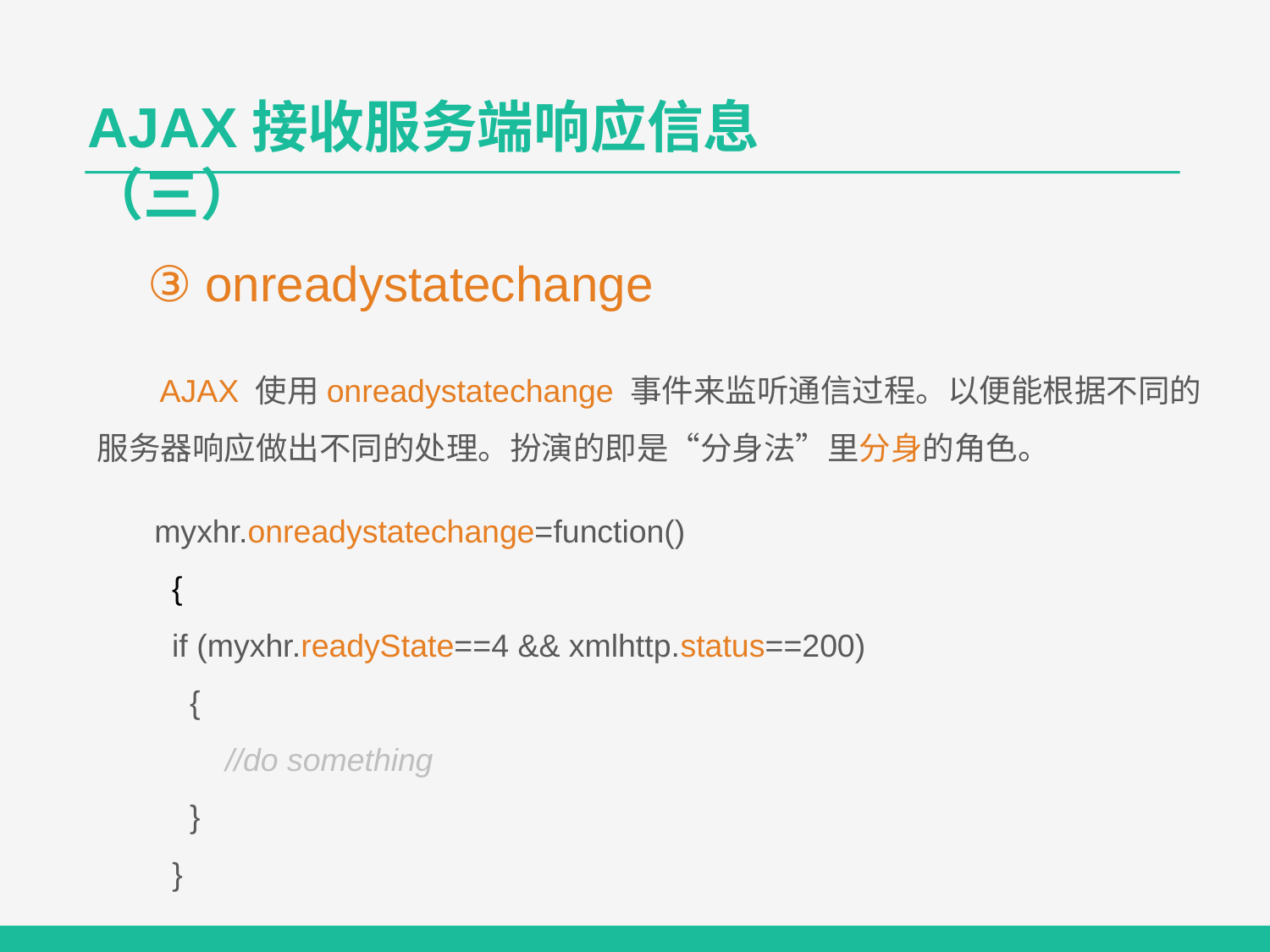

AJAX接收服务端响应信息（三）

③ onreadystatechange
       AJAX 使用onreadystatechange 事件来监听通信过程。以便能根据不同的服务器响应做出不同的处理。扮演的即是“分身法”里分身的角色。
myxhr.onreadystatechange=function()
  {
  if (myxhr.readyState==4 && xmlhttp.status==200)
    {
        //do something
    }
  }